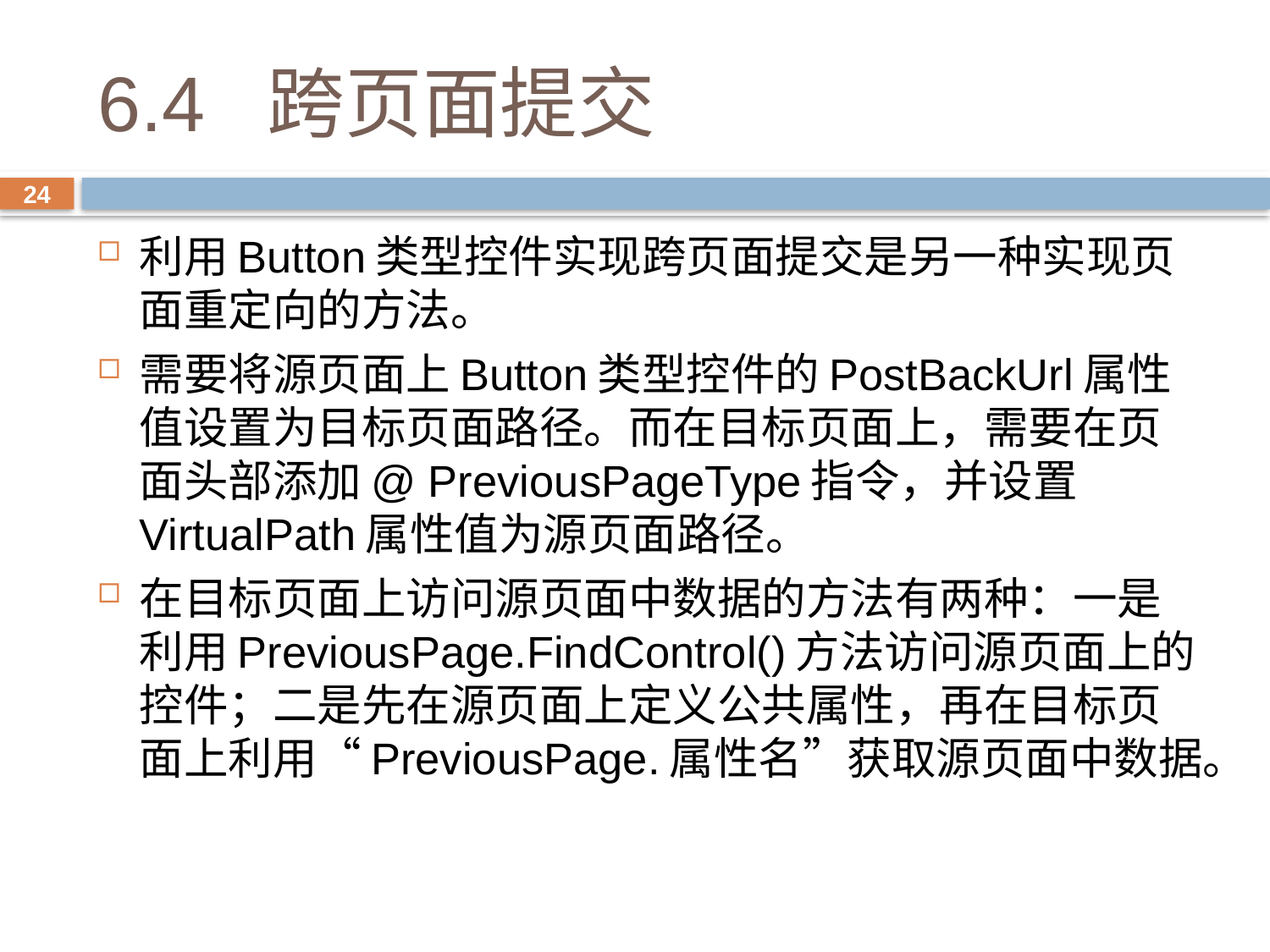

# 6.4  跨页面提交
24
利用Button类型控件实现跨页面提交是另一种实现页面重定向的方法。
需要将源页面上Button类型控件的PostBackUrl属性值设置为目标页面路径。而在目标页面上，需要在页面头部添加@ PreviousPageType指令，并设置VirtualPath属性值为源页面路径。
在目标页面上访问源页面中数据的方法有两种：一是利用PreviousPage.FindControl()方法访问源页面上的控件；二是先在源页面上定义公共属性，再在目标页面上利用“PreviousPage.属性名”获取源页面中数据。